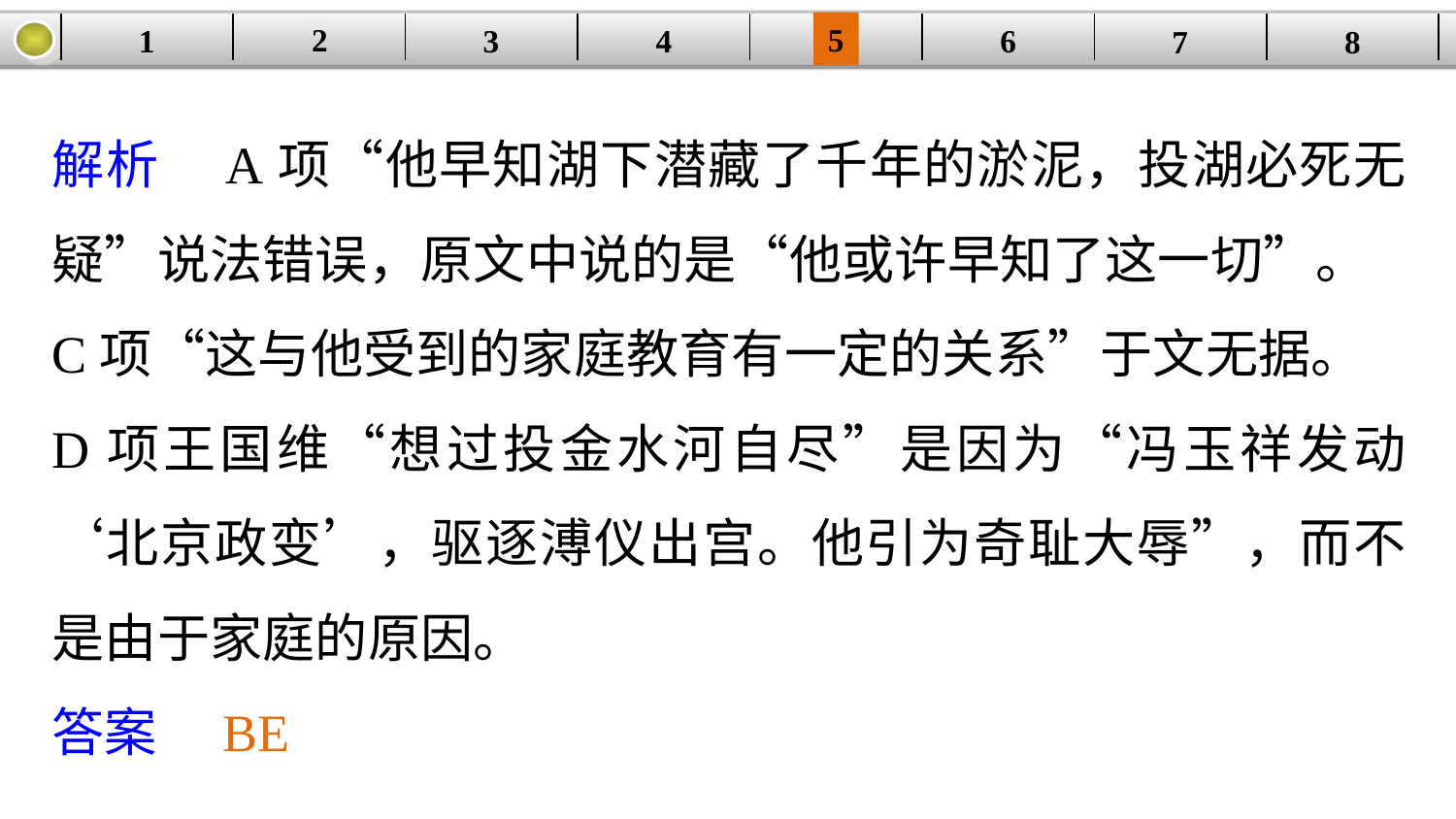

5
2
1
4
6
|  |  |  |  |  |  |  |  |
| --- | --- | --- | --- | --- | --- | --- | --- |
3
8
7

解析　A项“他早知湖下潜藏了千年的淤泥，投湖必死无疑”说法错误，原文中说的是“他或许早知了这一切”。
C项“这与他受到的家庭教育有一定的关系”于文无据。
D项王国维“想过投金水河自尽”是因为“冯玉祥发动‘北京政变’，驱逐溥仪出宫。他引为奇耻大辱”，而不是由于家庭的原因。
答案　BE